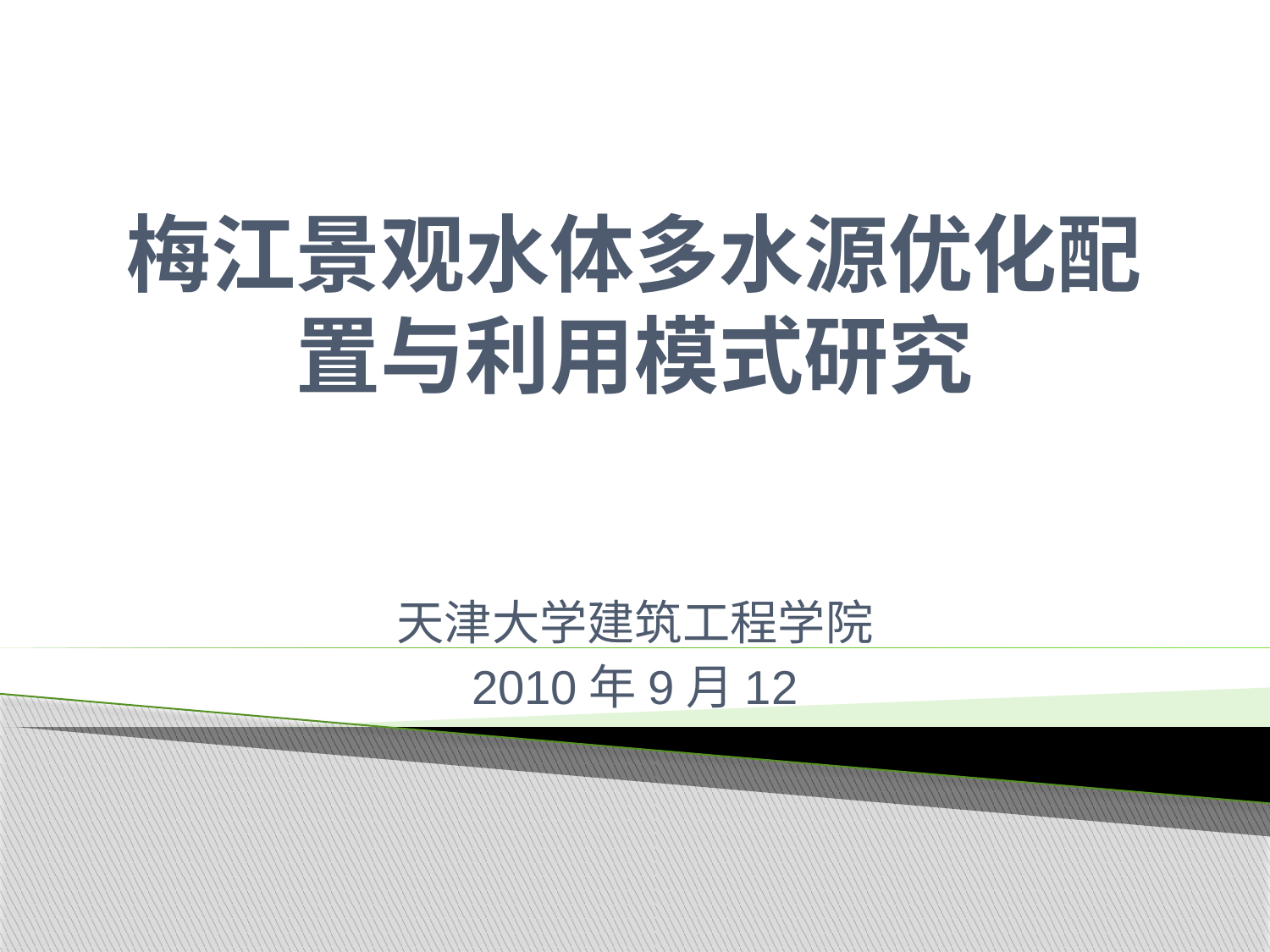

# 梅江景观水体多水源优化配置与利用模式研究
天津大学建筑工程学院
2010年9月12